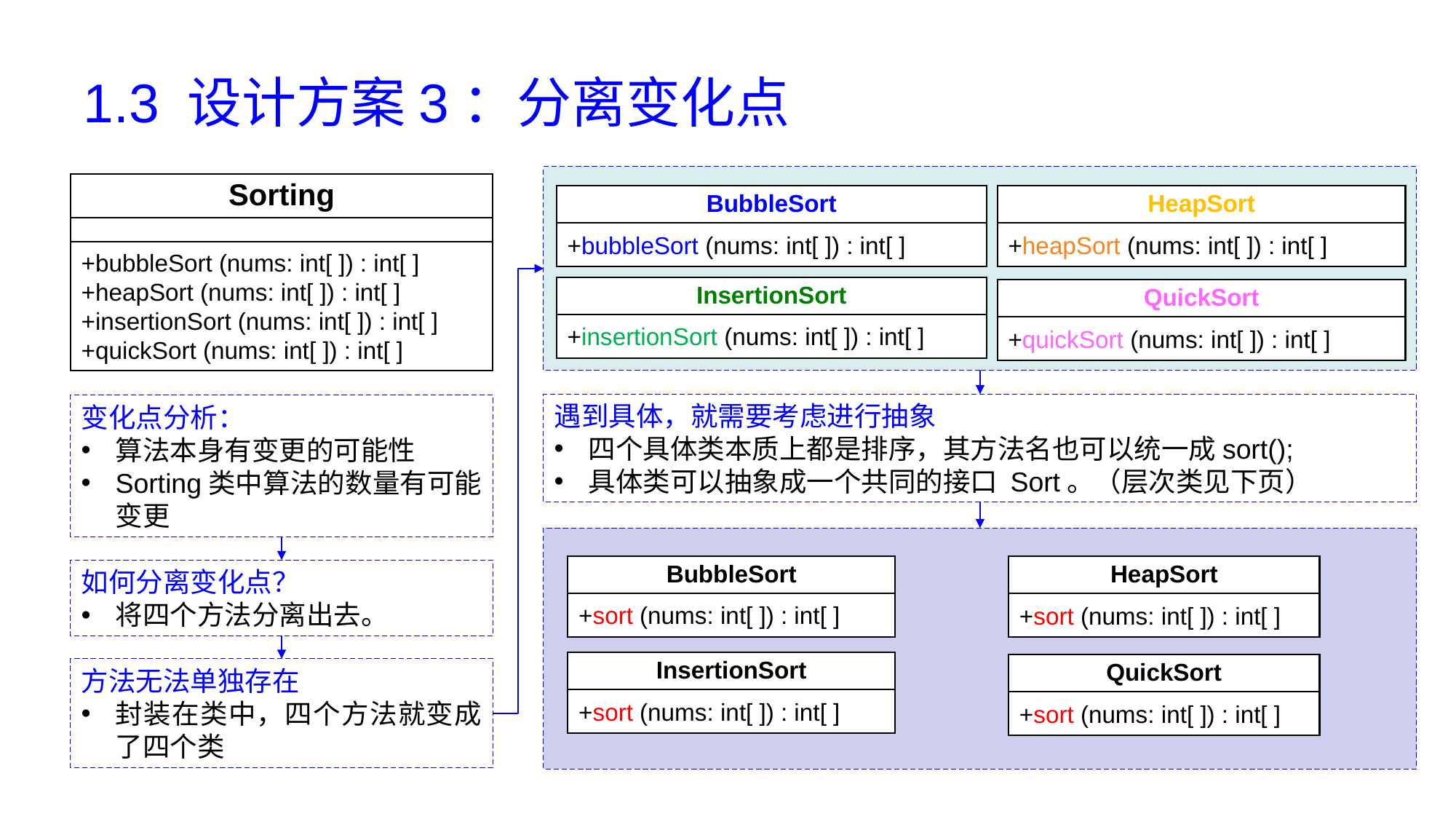

# 1.3 设计方案3：分离变化点

Sorting

+bubbleSort (nums: int[ ]) : int[ ]
+heapSort (nums: int[ ]) : int[ ]
+insertionSort (nums: int[ ]) : int[ ]
+quickSort (nums: int[ ]) : int[ ]
BubbleSort
+bubbleSort (nums: int[ ]) : int[ ]
HeapSort
+heapSort (nums: int[ ]) : int[ ]
InsertionSort
+insertionSort (nums: int[ ]) : int[ ]
QuickSort
+quickSort (nums: int[ ]) : int[ ]
遇到具体，就需要考虑进行抽象
四个具体类本质上都是排序，其方法名也可以统一成sort();
具体类可以抽象成一个共同的接口 Sort。（层次类见下页）
变化点分析：
算法本身有变更的可能性
Sorting类中算法的数量有可能变更

BubbleSort
+sort (nums: int[ ]) : int[ ]
HeapSort
+sort (nums: int[ ]) : int[ ]
如何分离变化点？
将四个方法分离出去。
InsertionSort
+sort (nums: int[ ]) : int[ ]
QuickSort
+sort (nums: int[ ]) : int[ ]
方法无法单独存在
封装在类中，四个方法就变成了四个类
10